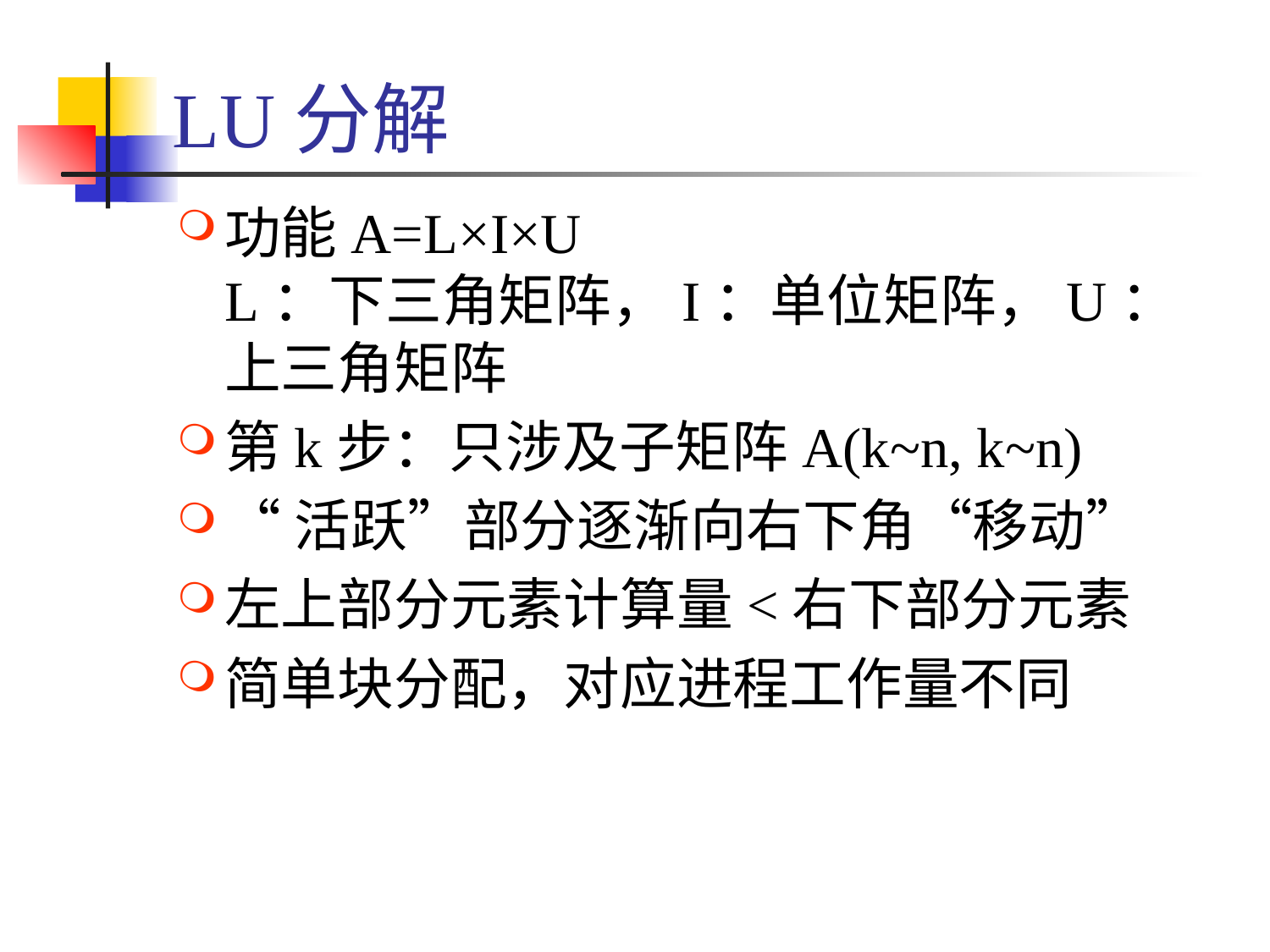

# LU分解
功能A=L×I×U
L：下三角矩阵，I：单位矩阵，U：上三角矩阵
第k步：只涉及子矩阵A(k~n, k~n)
“活跃”部分逐渐向右下角“移动”
左上部分元素计算量<右下部分元素
简单块分配，对应进程工作量不同